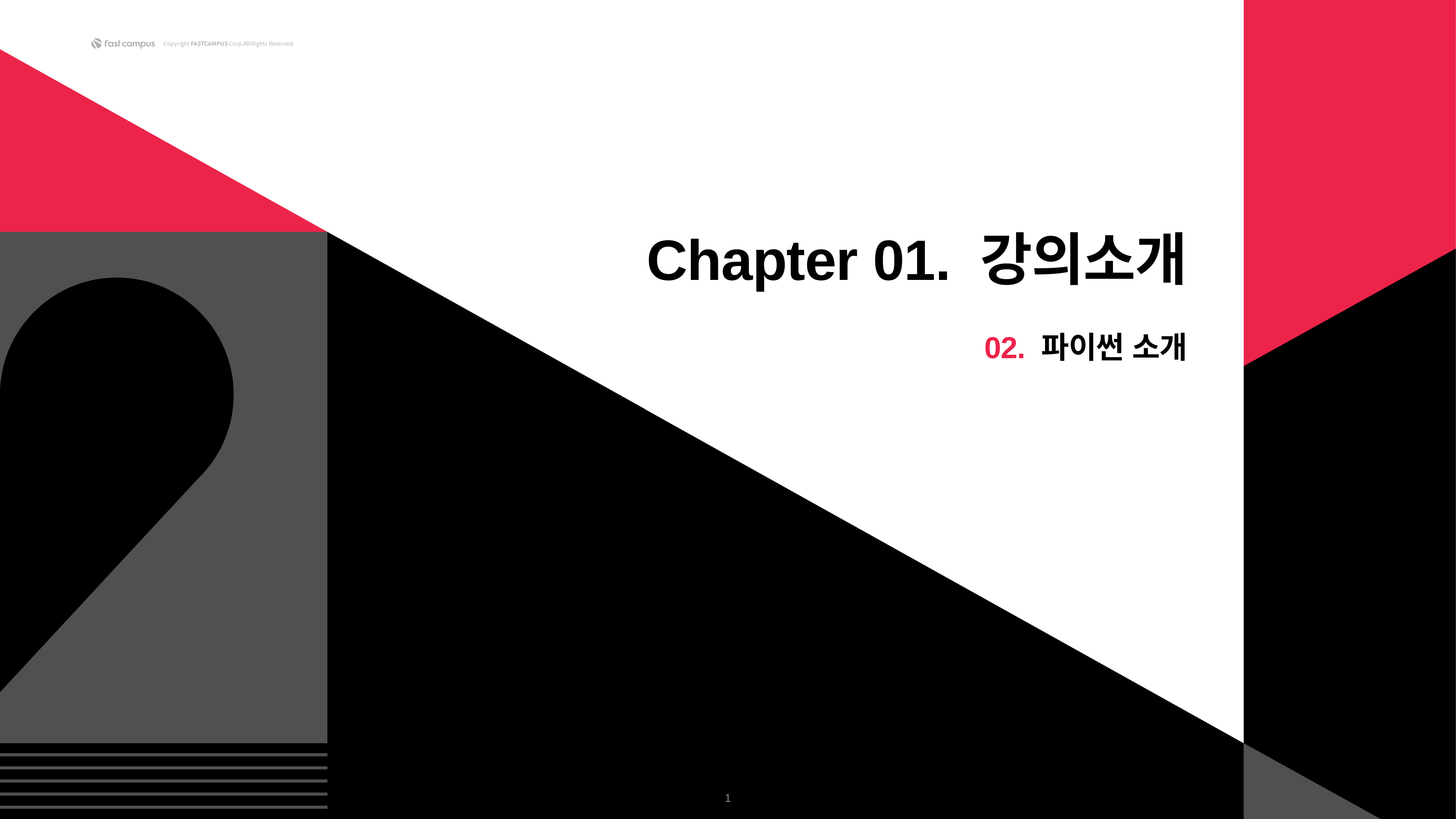

Chapter 01. 강의소개

02. 파이썬 소개
1